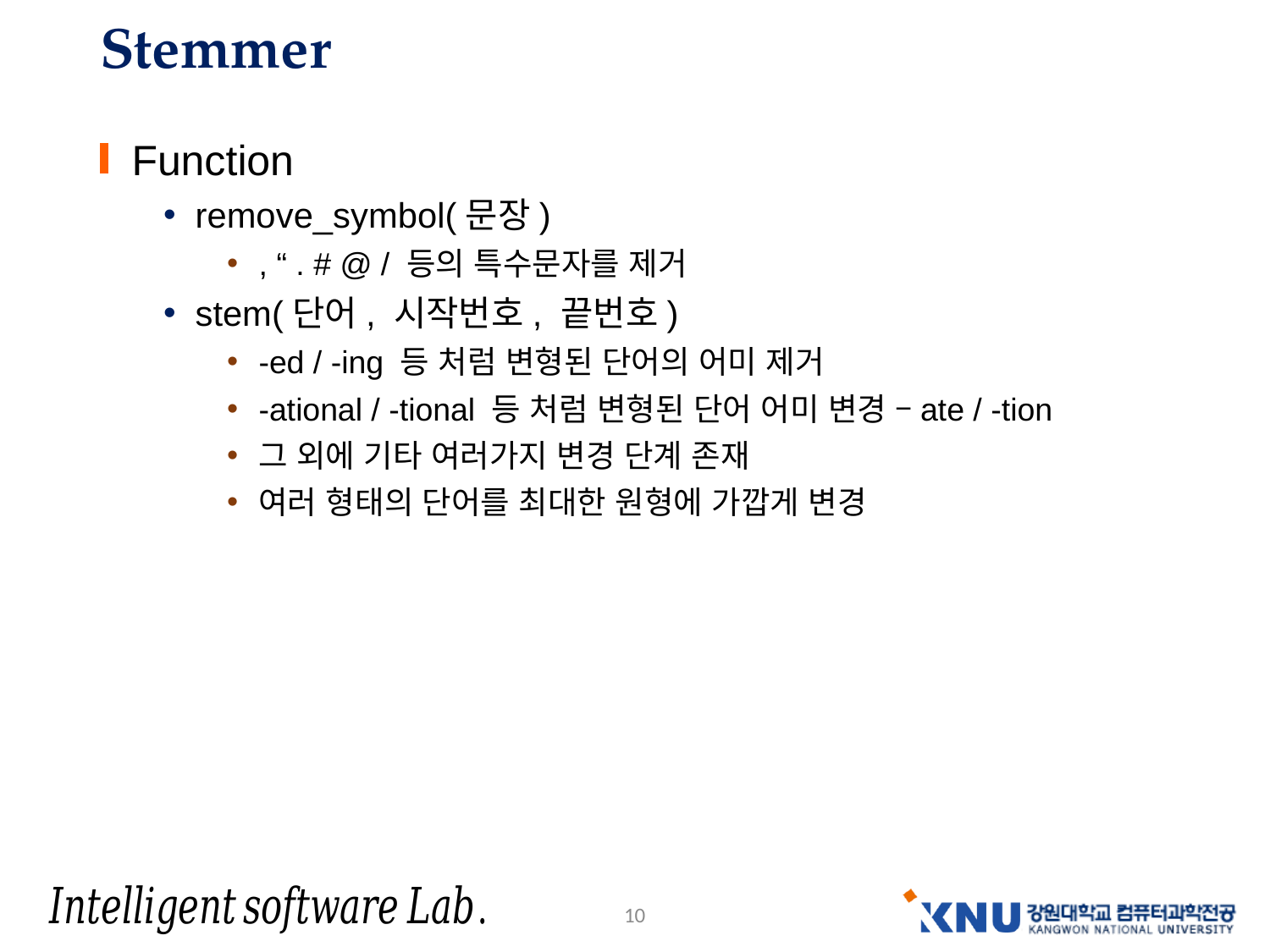

# Stemmer
Function
remove_symbol(문장)
, “ . # @ / 등의 특수문자를 제거
stem(단어, 시작번호, 끝번호)
-ed / -ing 등 처럼 변형된 단어의 어미 제거
-ational / -tional 등 처럼 변형된 단어 어미 변경 –ate / -tion
그 외에 기타 여러가지 변경 단계 존재
여러 형태의 단어를 최대한 원형에 가깝게 변경